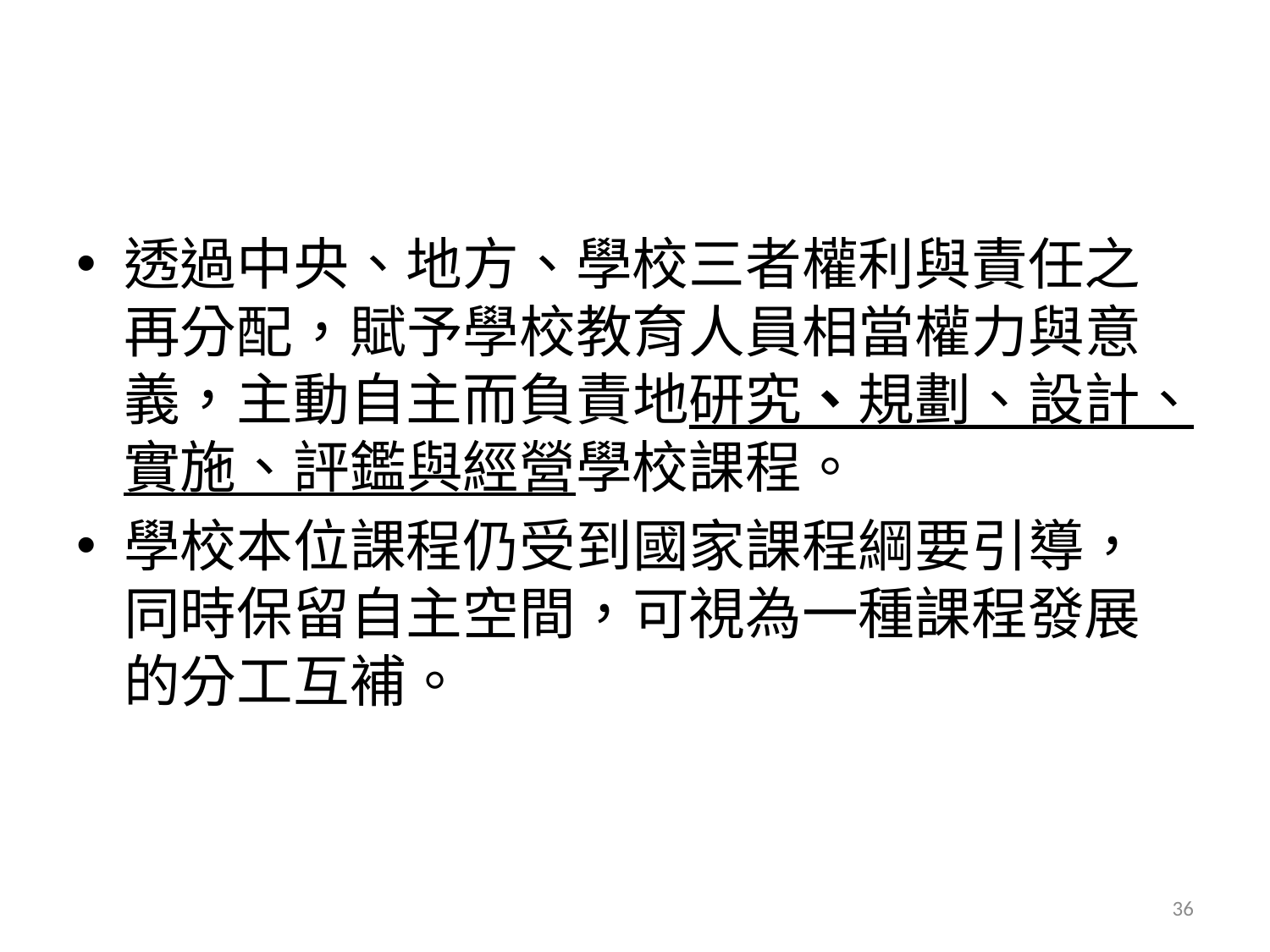

#
透過中央、地方、學校三者權利與責任之再分配，賦予學校教育人員相當權力與意義，主動自主而負責地研究、規劃、設計、實施、評鑑與經營學校課程。
學校本位課程仍受到國家課程綱要引導，同時保留自主空間，可視為一種課程發展的分工互補。

36